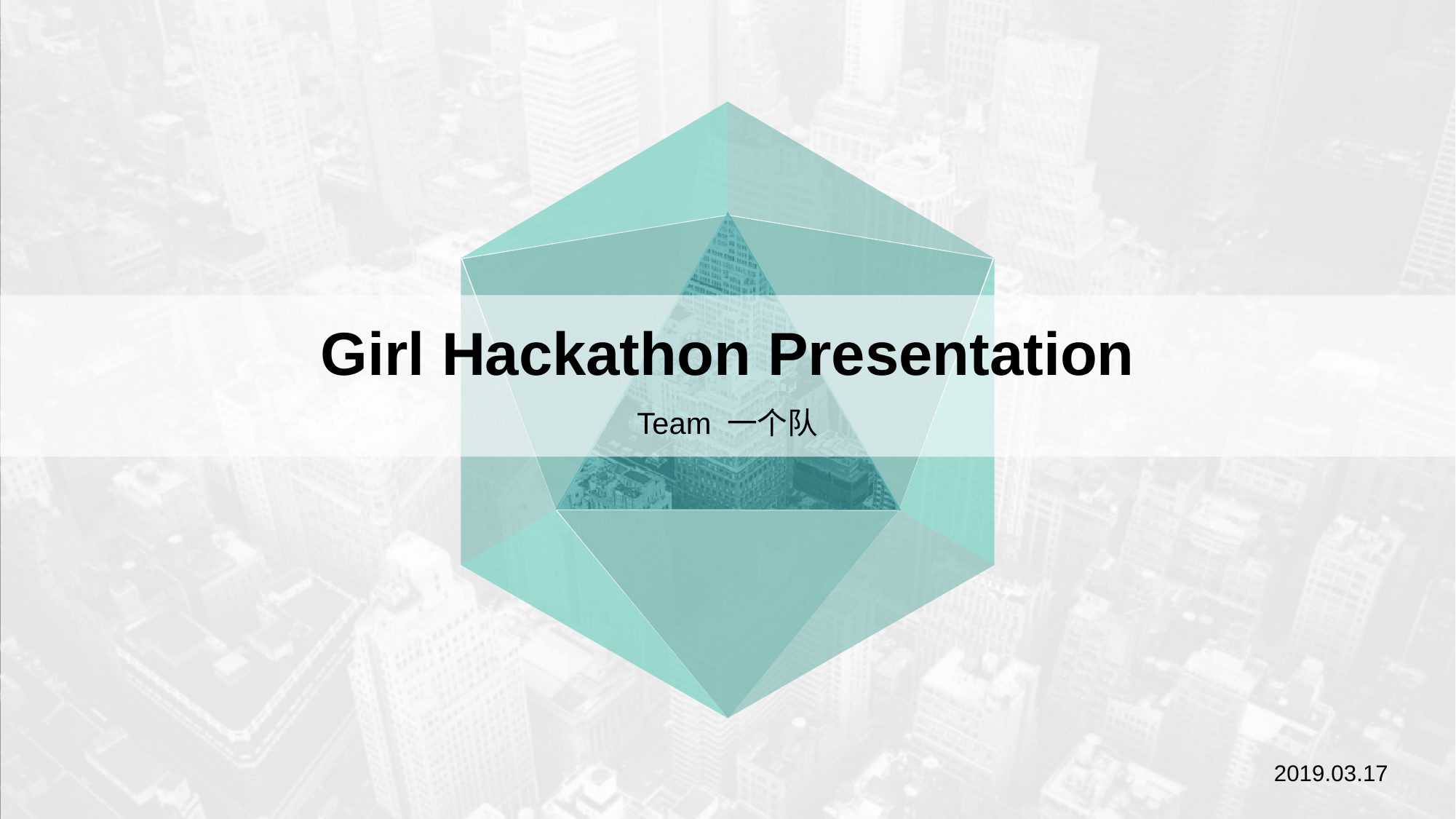

# Girl Hackathon Presentation
Team 一个队

2019.03.17